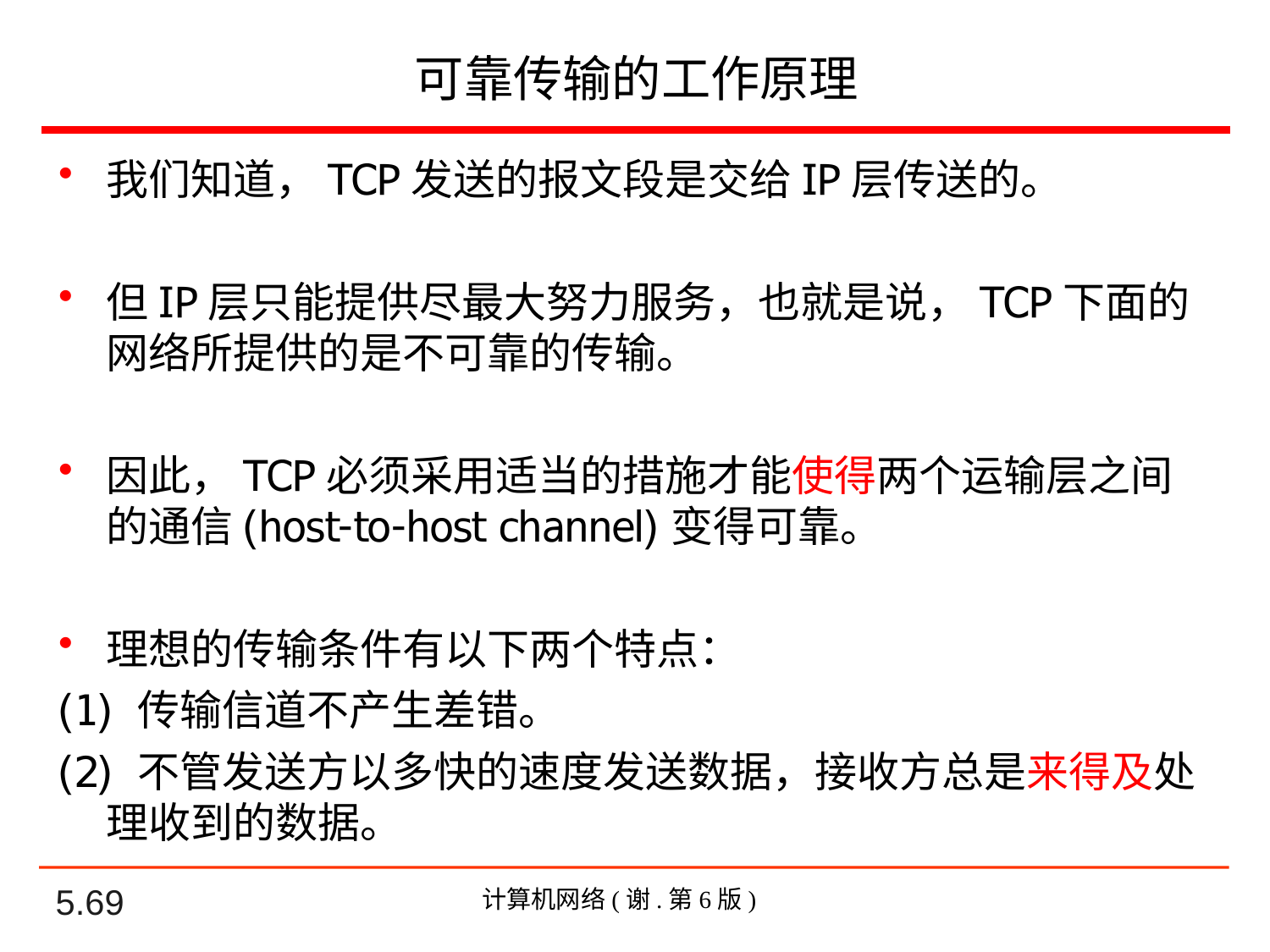

# 可靠传输的工作原理
我们知道，TCP发送的报文段是交给IP层传送的。

但IP层只能提供尽最大努力服务，也就是说，TCP下面的网络所提供的是不可靠的传输。

因此，TCP必须采用适当的措施才能使得两个运输层之间的通信(host-to-host channel)变得可靠。

理想的传输条件有以下两个特点：
(1) 传输信道不产生差错。
(2) 不管发送方以多快的速度发送数据，接收方总是来得及处理收到的数据。